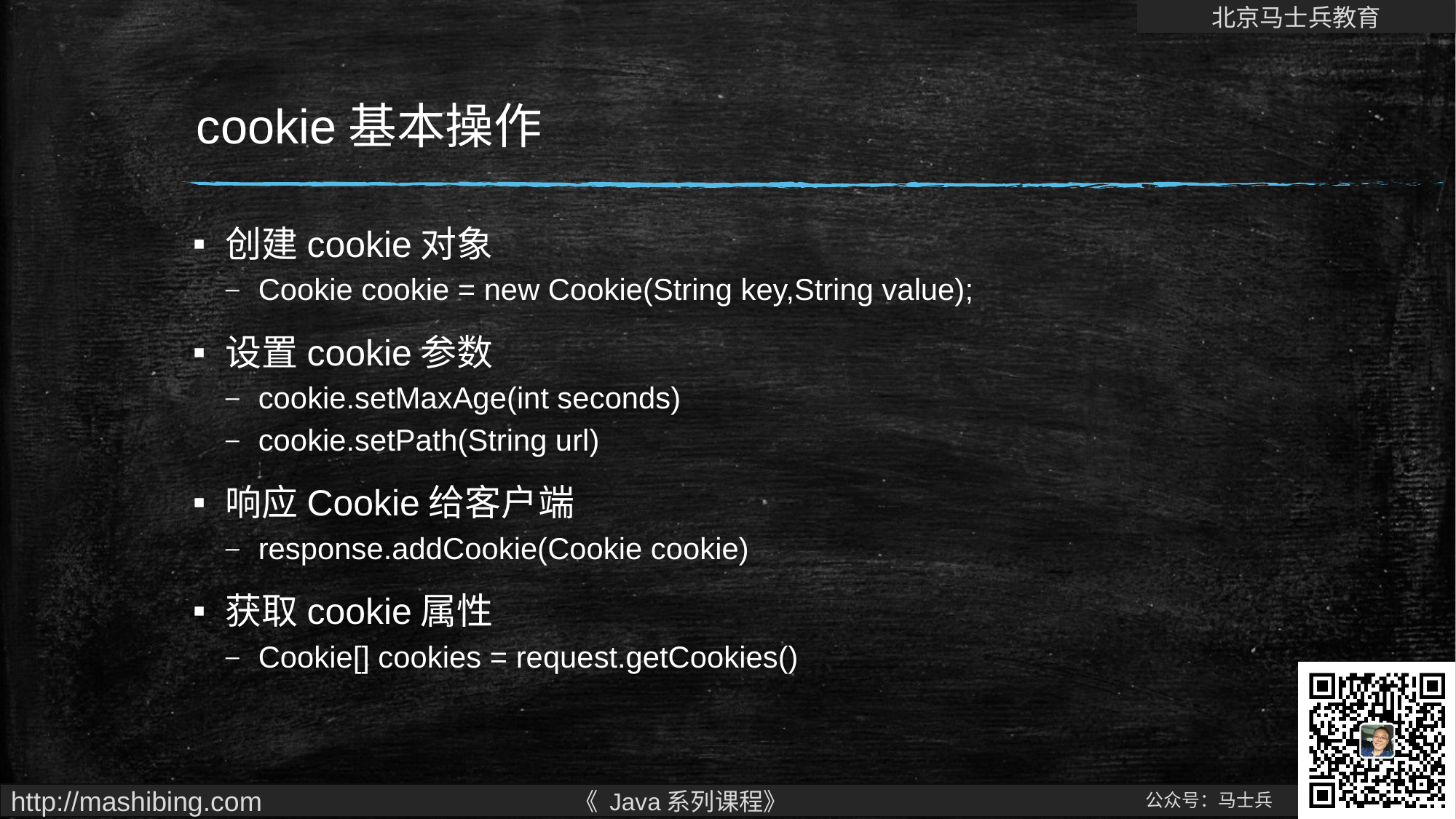

# cookie基本操作
创建cookie对象
Cookie cookie = new Cookie(String key,String value);
设置cookie参数
cookie.setMaxAge(int seconds)
cookie.setPath(String url)
响应Cookie给客户端
response.addCookie(Cookie cookie)
获取cookie属性
Cookie[] cookies = request.getCookies()